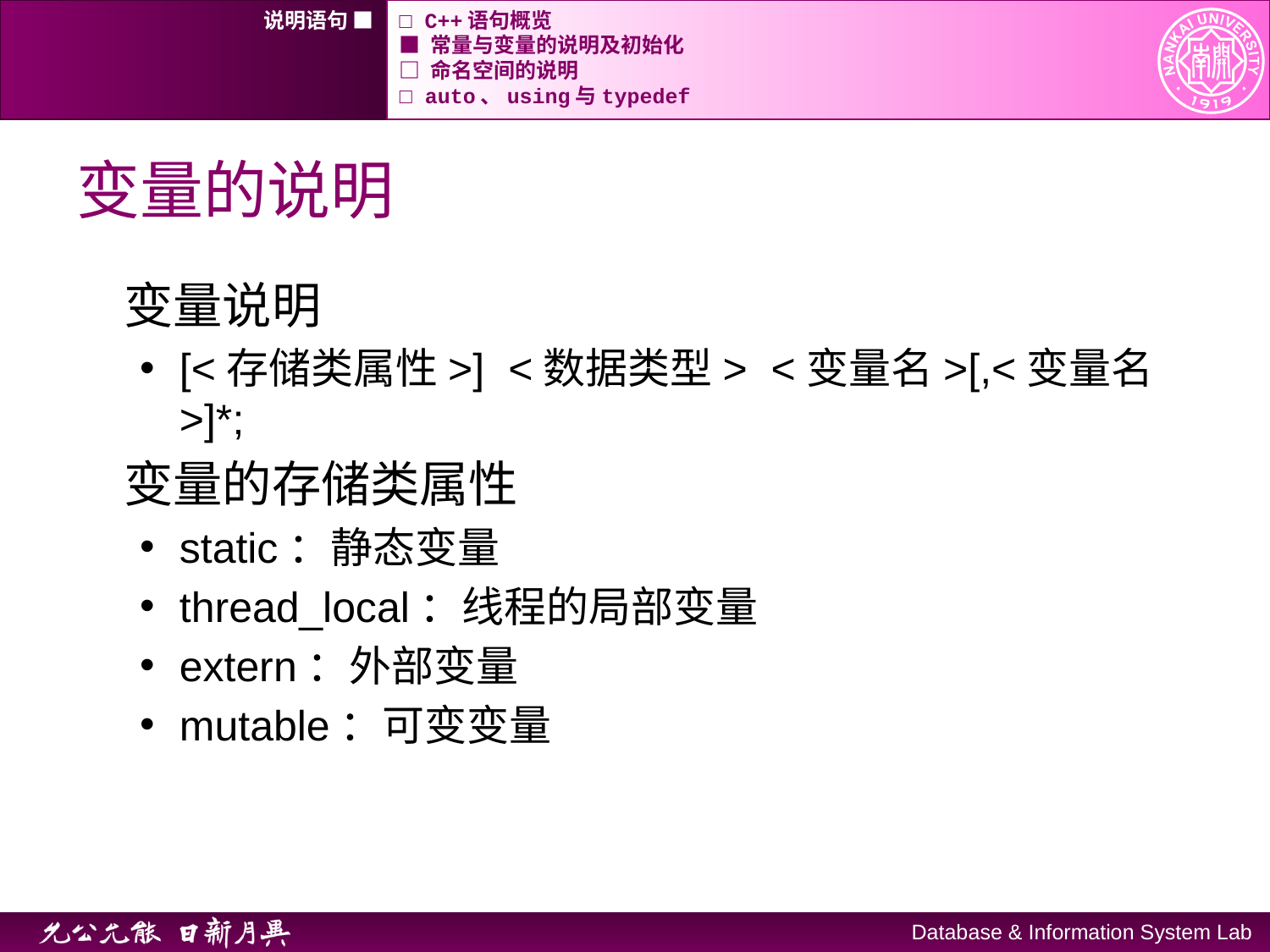

说明语句 ■
□ C++语句概览
■ 常量与变量的说明及初始化
□ 命名空间的说明
□ auto、using与typedef
# 变量的说明
变量说明
[<存储类属性>]  <数据类型>  <变量名>[,<变量名>]*;
变量的存储类属性
static：静态变量
thread_local：线程的局部变量
extern：外部变量
mutable：可变变量